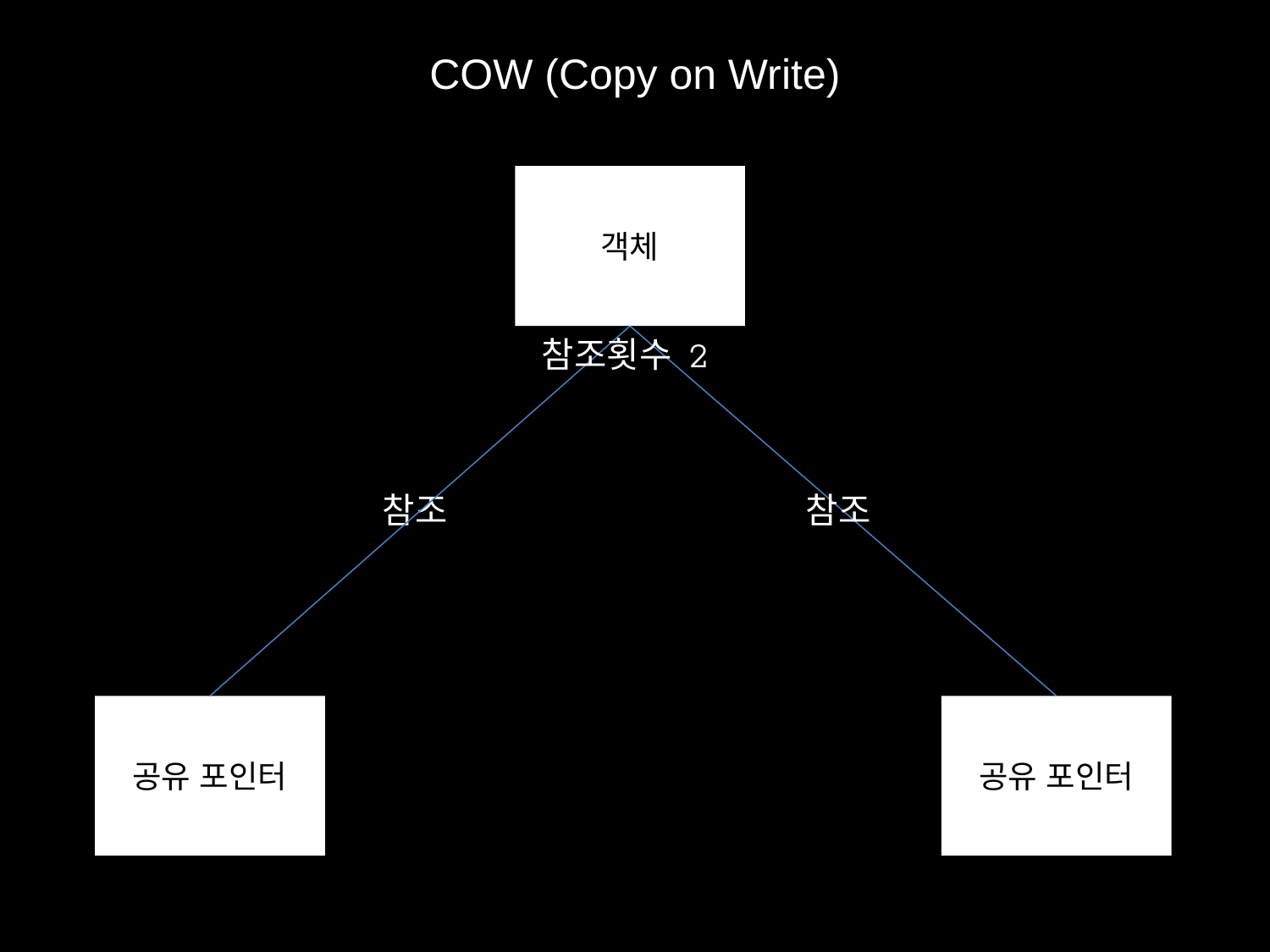

# COW (Copy on Write)
객체
참조횟수 2
참조
참조
공유 포인터
공유 포인터